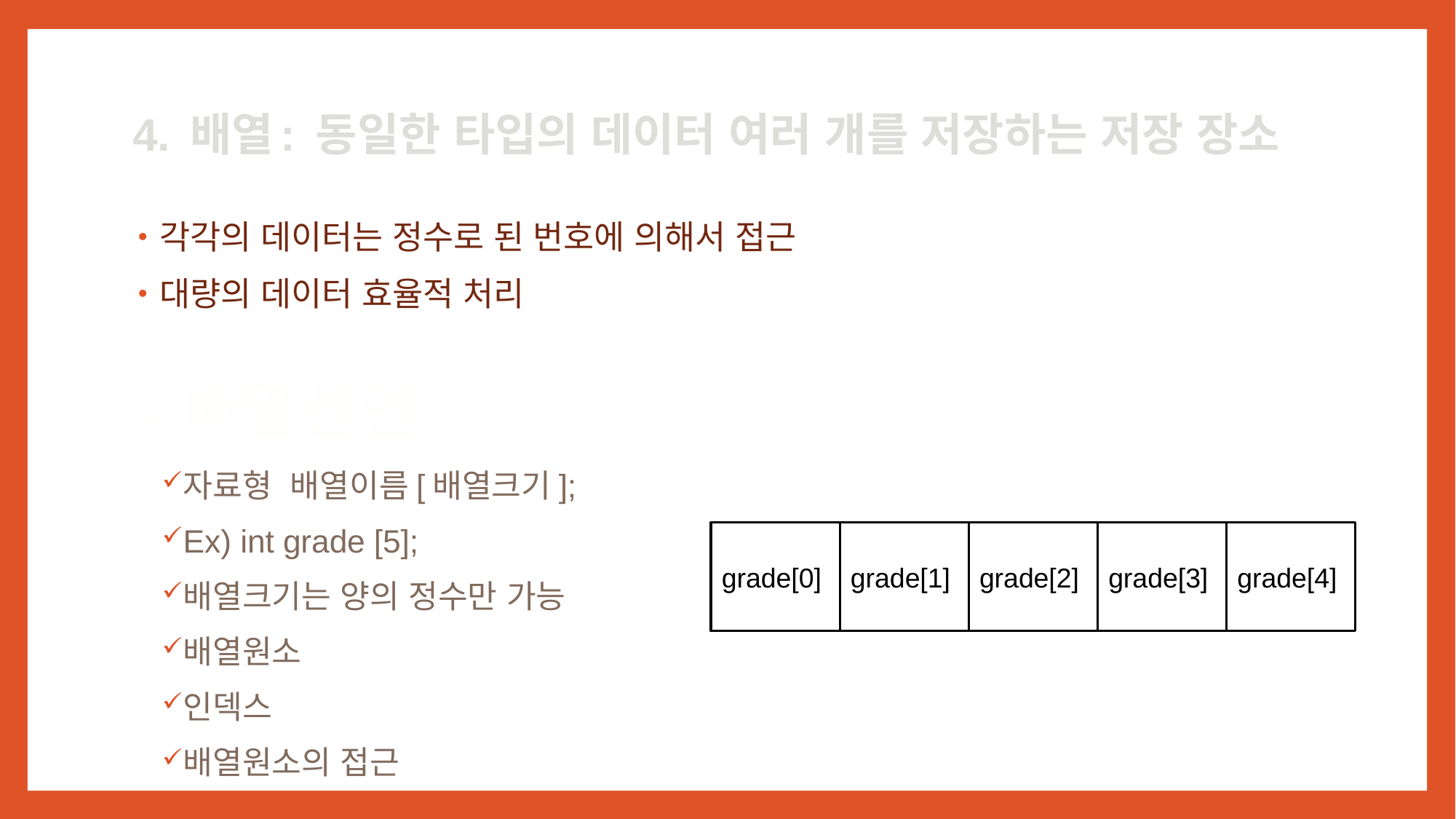

# 4. 배열: 동일한 타입의 데이터 여러 개를 저장하는 저장 장소
각각의 데이터는 정수로 된 번호에 의해서 접근
대량의 데이터 효율적 처리

-배열선언
자료형  배열이름[배열크기];
Ex) int grade [5];
배열크기는 양의 정수만 가능
배열원소
인덱스
배열원소의 접근

grade[0]

grade[1]

grade[2]

grade[3]

grade[4]